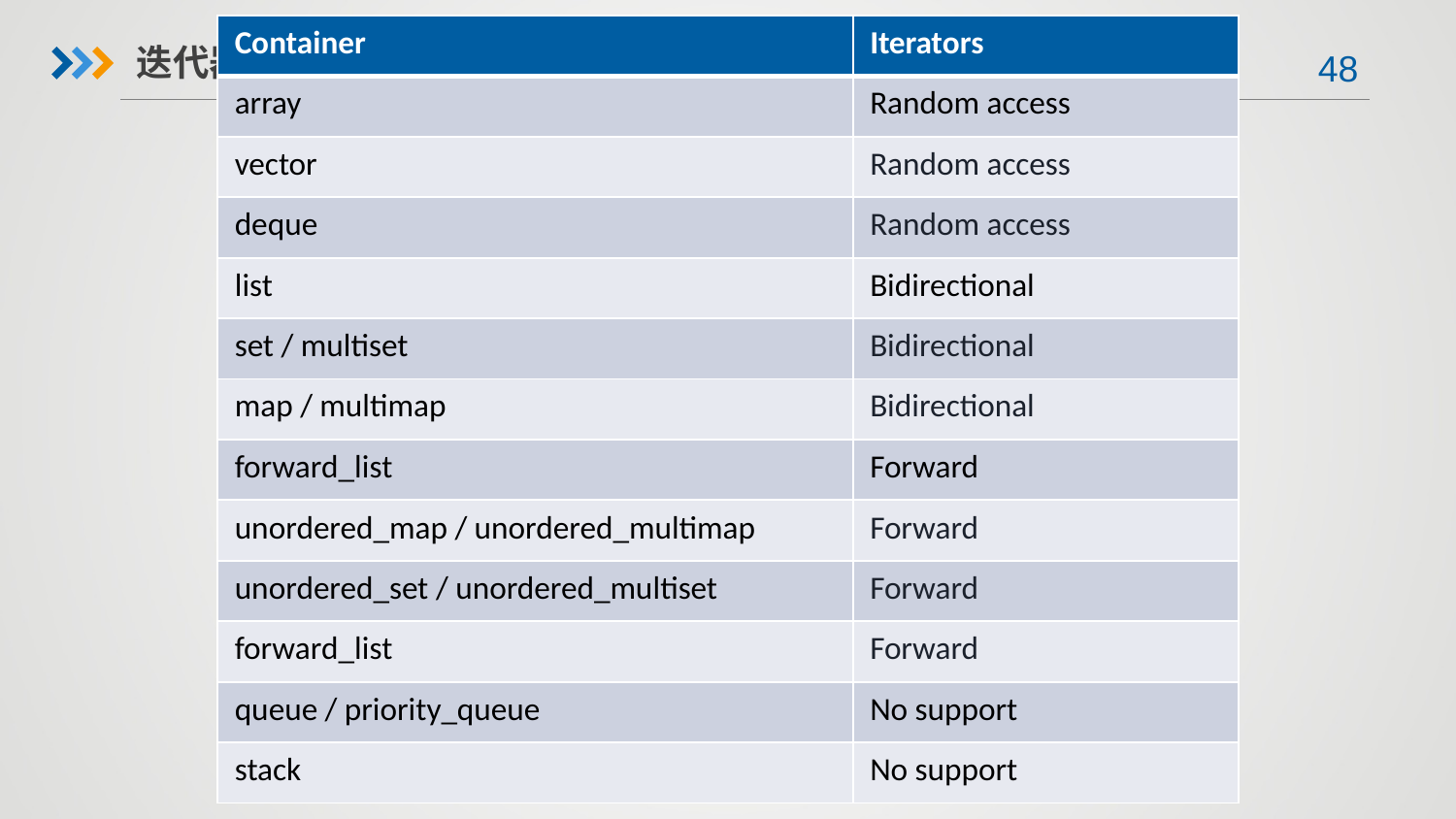

| Container | Iterators |
| --- | --- |
| array | Random access |
| vector | Random access |
| deque | Random access |
| list | Bidirectional |
| set / multiset | Bidirectional |
| map / multimap | Bidirectional |
| forward\_list | Forward |
| unordered\_map / unordered\_multimap | Forward |
| unordered\_set / unordered\_multiset | Forward |
| forward\_list | Forward |
| queue / priority\_queue | No support |
| stack | No support |
迭代器